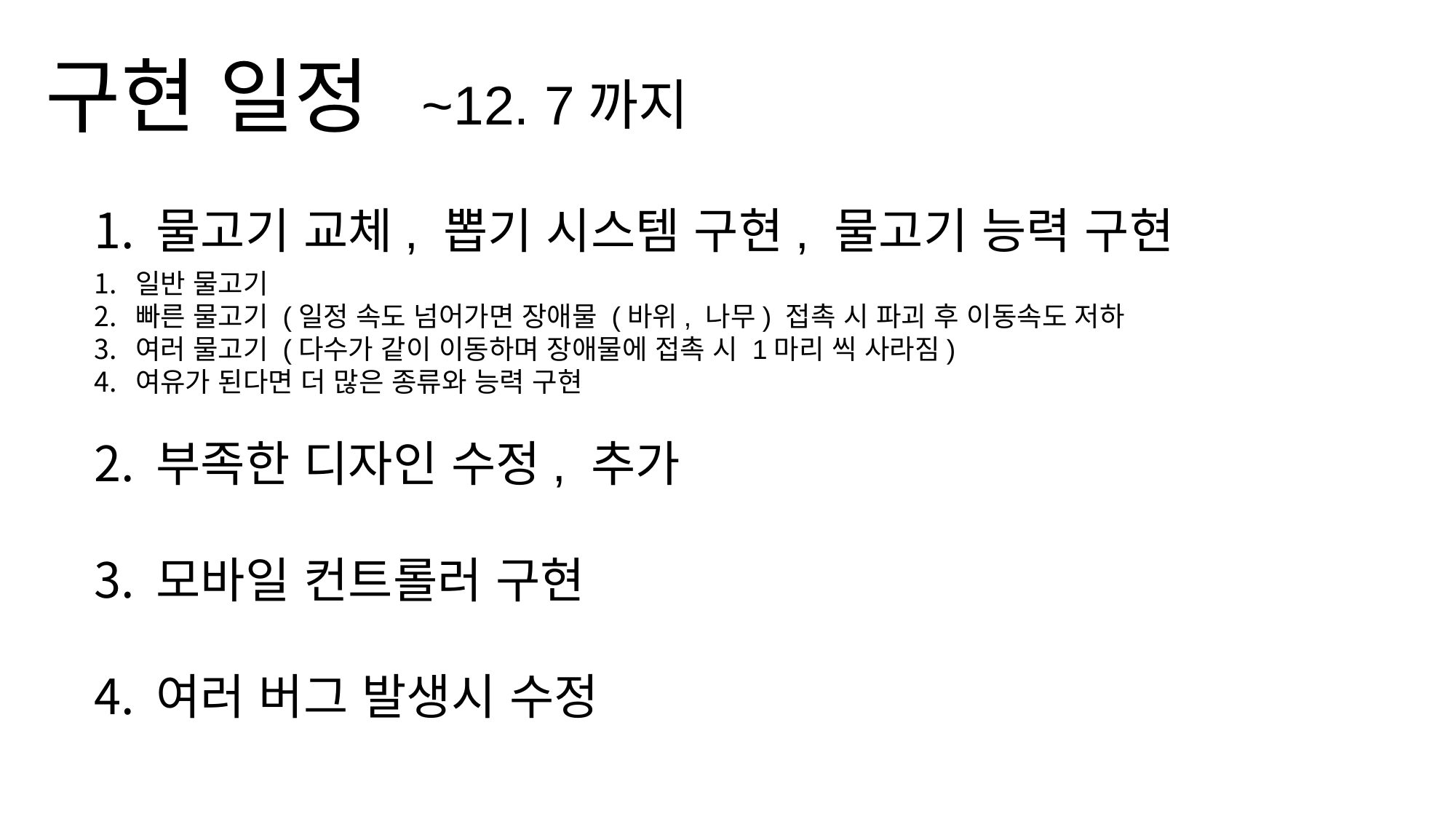

구현 일정
~12. 7까지

물고기 교체, 뽑기 시스템 구현, 물고기 능력 구현

부족한 디자인 수정, 추가

모바일 컨트롤러 구현

여러 버그 발생시 수정

일반 물고기
빠른 물고기 (일정 속도 넘어가면 장애물 (바위, 나무) 접촉 시 파괴 후 이동속도 저하
여러 물고기 (다수가 같이 이동하며 장애물에 접촉 시 1마리 씩 사라짐)
여유가 된다면 더 많은 종류와 능력 구현